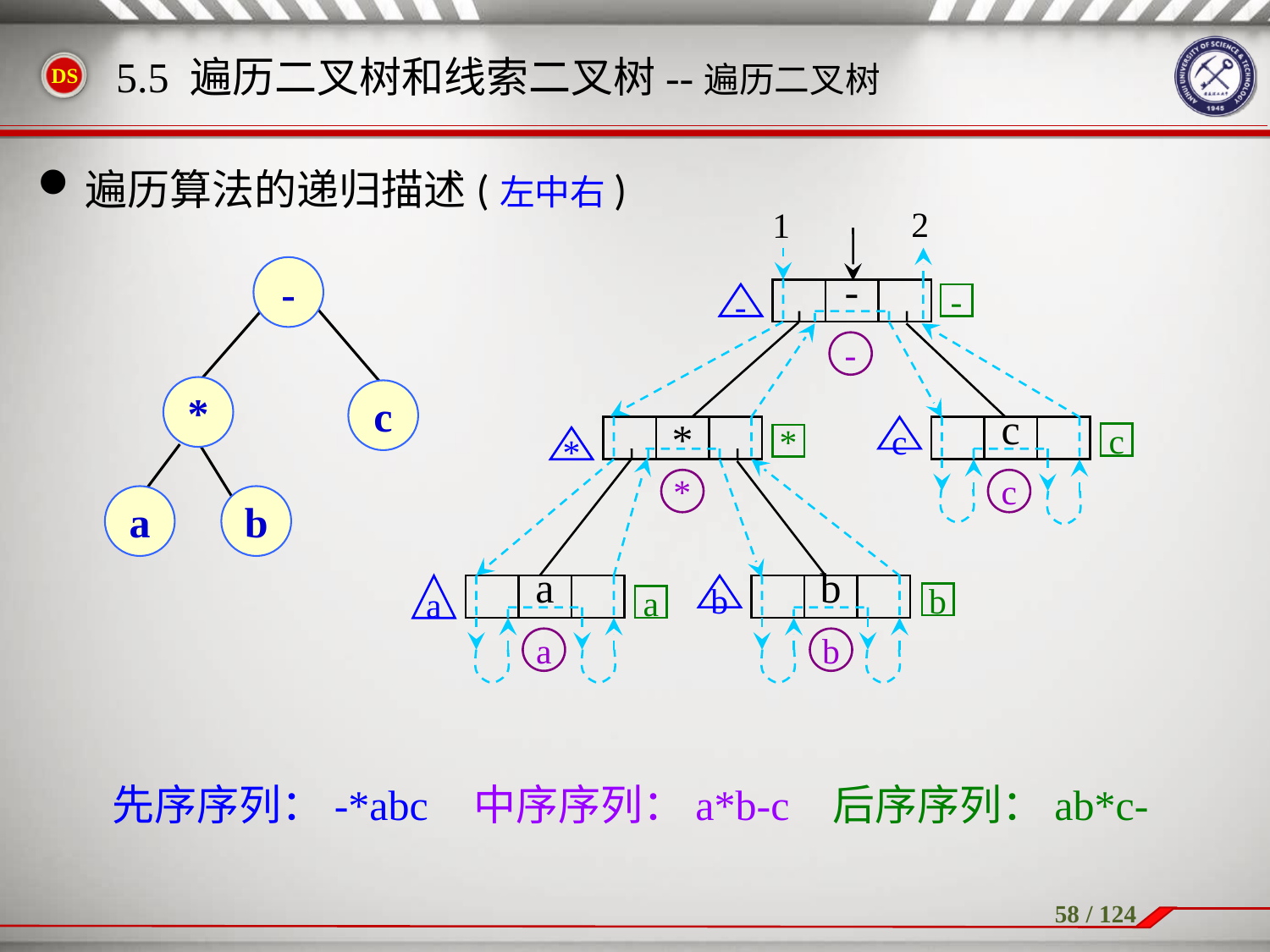

遍历算法的递归描述(左中右)
5.5 遍历二叉树和线索二叉树--遍历二叉树
2
1

-

-

-
-

-
*
c

*

c

c

c
*
*

*
c
a
b

a

a

b

b

b
a

a
b

先序序列：-*abc
中序序列：a*b-c
后序序列：ab*c-